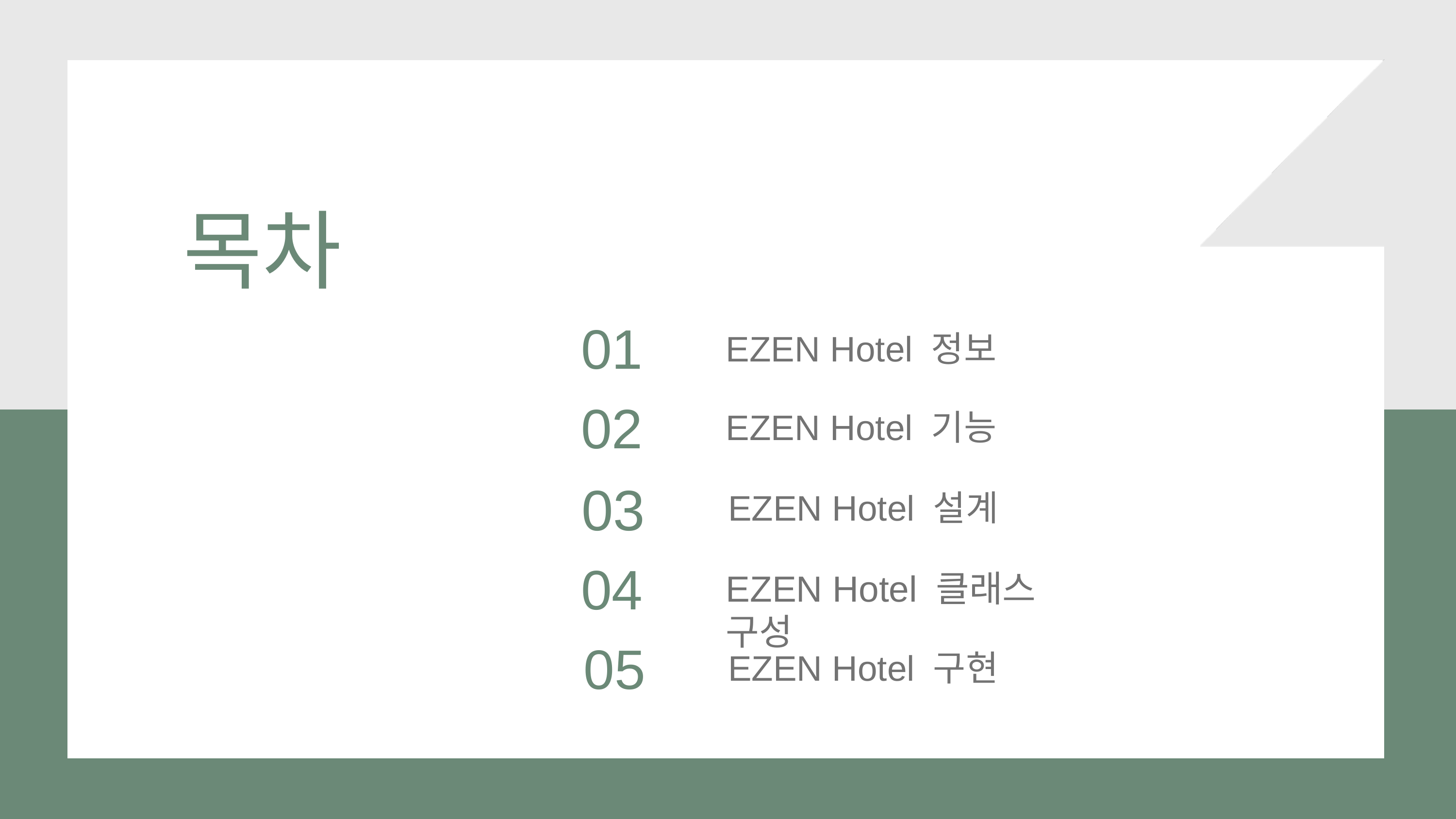

목차
01
EZEN Hotel 정보
02
EZEN Hotel 기능

03
EZEN Hotel 설계
04
EZEN Hotel 클래스 구성
05
EZEN Hotel 구현